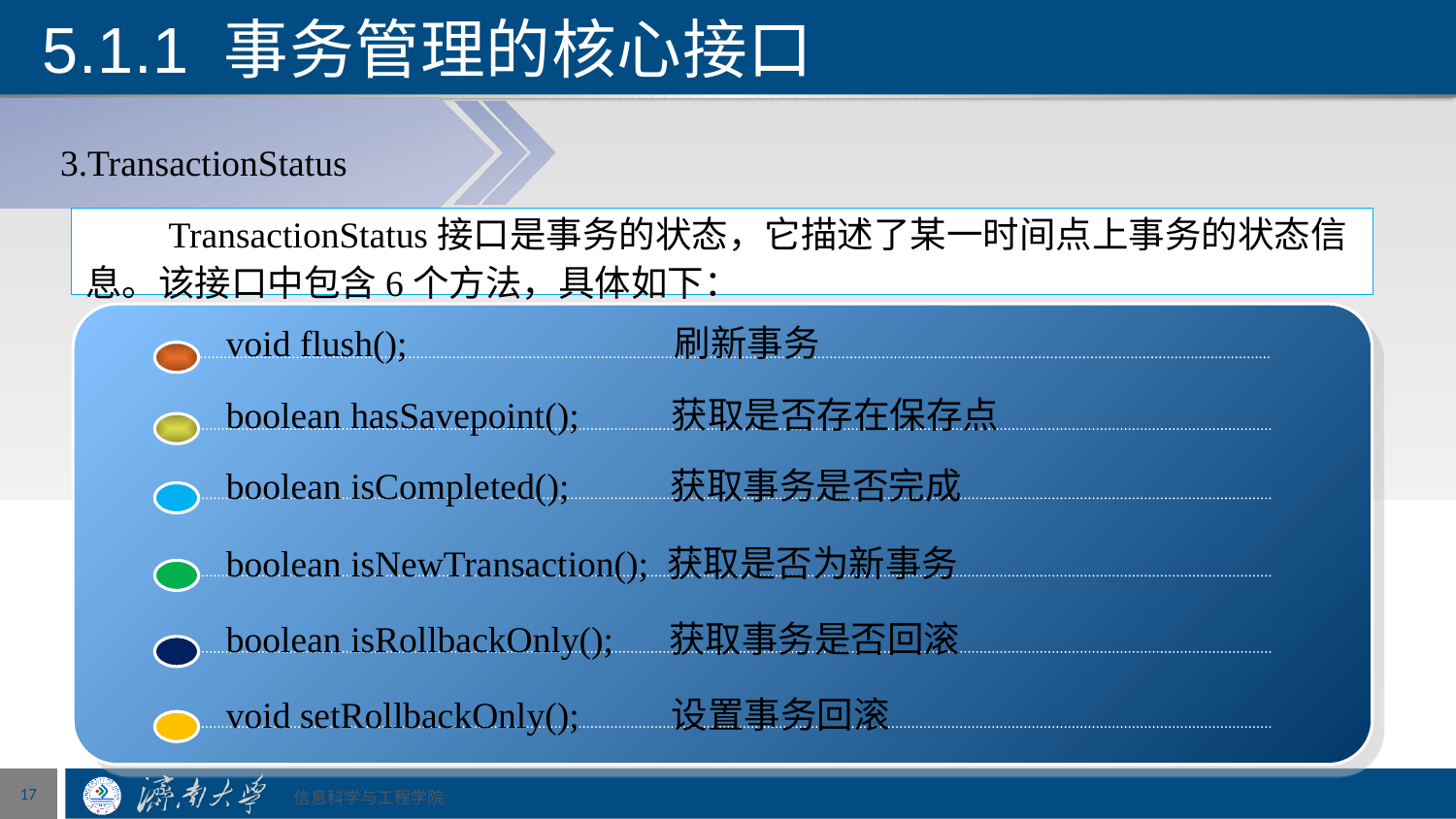

# 5.1.1 事务管理的核心接口

3.TransactionStatus
         TransactionStatus接口是事务的状态，它描述了某一时间点上事务的状态信息。该接口中包含6个方法，具体如下：

void flush();                            刷新事务

boolean hasSavepoint();         获取是否存在保存点

boolean isCompleted();          获取事务是否完成

boolean isNewTransaction(); 获取是否为新事务

boolean isRollbackOnly();     获取事务是否回滚

void setRollbackOnly();         设置事务回滚